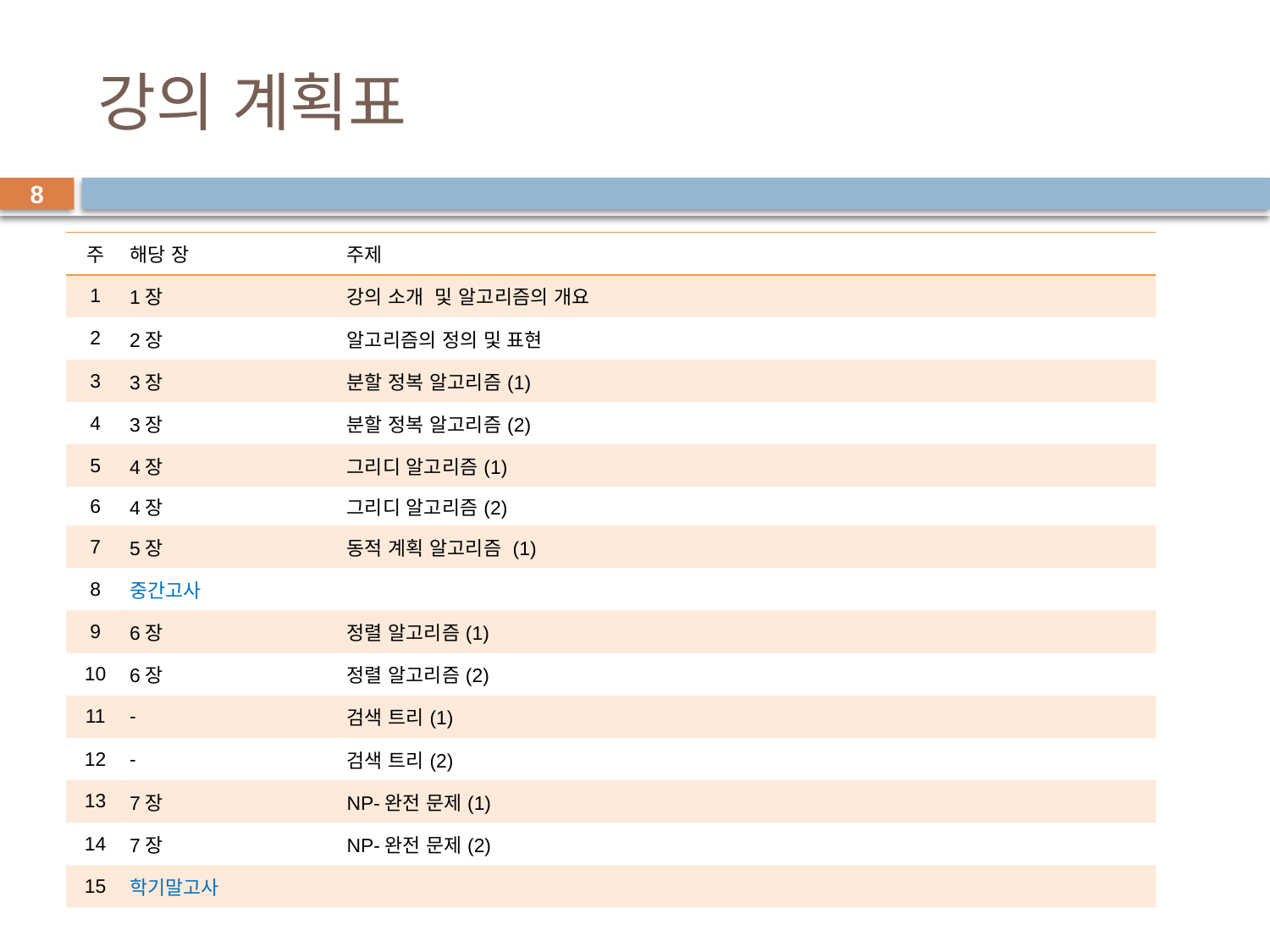

# 강의 계획표
8
| 주 | 해당 장 | 주제 |
| --- | --- | --- |
| 1 | 1장 | 강의 소개 및 알고리즘의 개요 |
| 2 | 2장 | 알고리즘의 정의 및 표현 |
| 3 | 3장 | 분할 정복 알고리즘(1) |
| 4 | 3장 | 분할 정복 알고리즘(2) |
| 5 | 4장 | 그리디 알고리즘(1) |
| 6 | 4장 | 그리디 알고리즘(2) |
| 7 | 5장 | 동적 계획 알고리즘 (1) |
| 8 | 중간고사 |  |
| 9 | 6장 | 정렬 알고리즘(1) |
| 10 | 6장 | 정렬 알고리즘(2) |
| 11 | - | 검색 트리(1) |
| 12 | - | 검색 트리(2) |
| 13 | 7장 | NP-완전 문제(1) |
| 14 | 7장 | NP-완전 문제(2) |
| 15 | 학기말고사 |  |